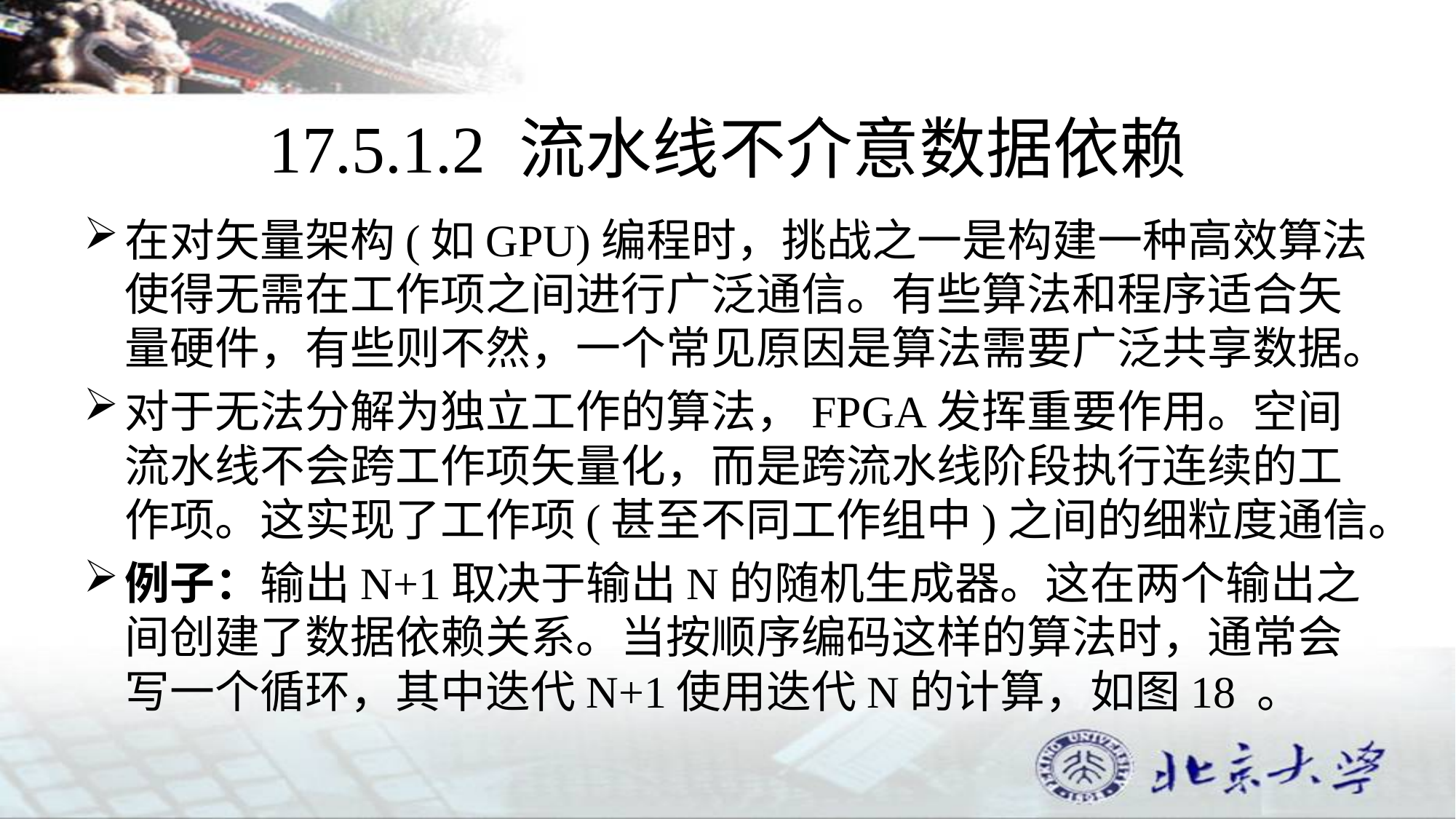

# 17.5.1.2 流水线不介意数据依赖
在对矢量架构(如GPU)编程时，挑战之一是构建一种高效算法使得无需在工作项之间进行广泛通信。有些算法和程序适合矢量硬件，有些则不然，一个常见原因是算法需要广泛共享数据。
对于无法分解为独立工作的算法，FPGA发挥重要作用。空间流水线不会跨工作项矢量化，而是跨流水线阶段执行连续的工作项。这实现了工作项(甚至不同工作组中)之间的细粒度通信。
例子：输出N+1取决于输出N的随机生成器。这在两个输出之间创建了数据依赖关系。当按顺序编码这样的算法时，通常会写一个循环，其中迭代N+1使用迭代N的计算，如图18 。